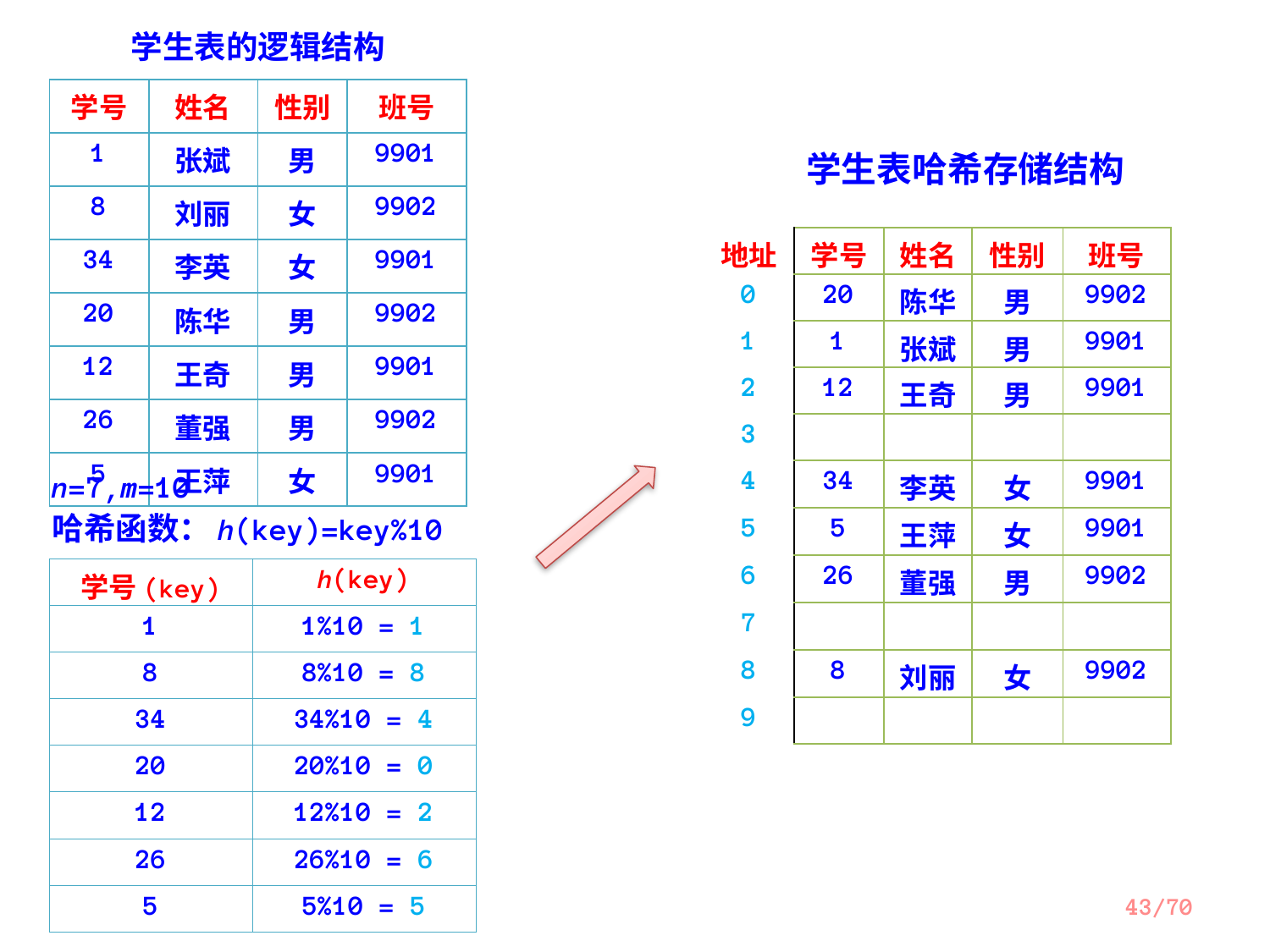

学生表的逻辑结构
| 学号 | 姓名 | 性别 | 班号 |
| --- | --- | --- | --- |
| 1 | 张斌 | 男 | 9901 |
| 8 | 刘丽 | 女 | 9902 |
| 34 | 李英 | 女 | 9901 |
| 20 | 陈华 | 男 | 9902 |
| 12 | 王奇 | 男 | 9901 |
| 26 | 董强 | 男 | 9902 |
| 5 | 王萍 | 女 | 9901 |
学生表哈希存储结构
| 地址 | 学号 | 姓名 | 性别 | 班号 |
| --- | --- | --- | --- | --- |
| 0 | 20 | 陈华 | 男 | 9902 |
| 1 | 1 | 张斌 | 男 | 9901 |
| 2 | 12 | 王奇 | 男 | 9901 |
| 3 |  |  |  |  |
| 4 | 34 | 李英 | 女 | 9901 |
| 5 | 5 | 王萍 | 女 | 9901 |
| 6 | 26 | 董强 | 男 | 9902 |
| 7 |  |  |  |  |
| 8 | 8 | 刘丽 | 女 | 9902 |
| 9 |  |  |  |  |
n=7,m=10
哈希函数：h(key)=key%10

| 学号(key) | h(key) |
| --- | --- |
| 1 | 1%10 = 1 |
| 8 | 8%10 = 8 |
| 34 | 34%10 = 4 |
| 20 | 20%10 = 0 |
| 12 | 12%10 = 2 |
| 26 | 26%10 = 6 |
| 5 | 5%10 = 5 |
43/70